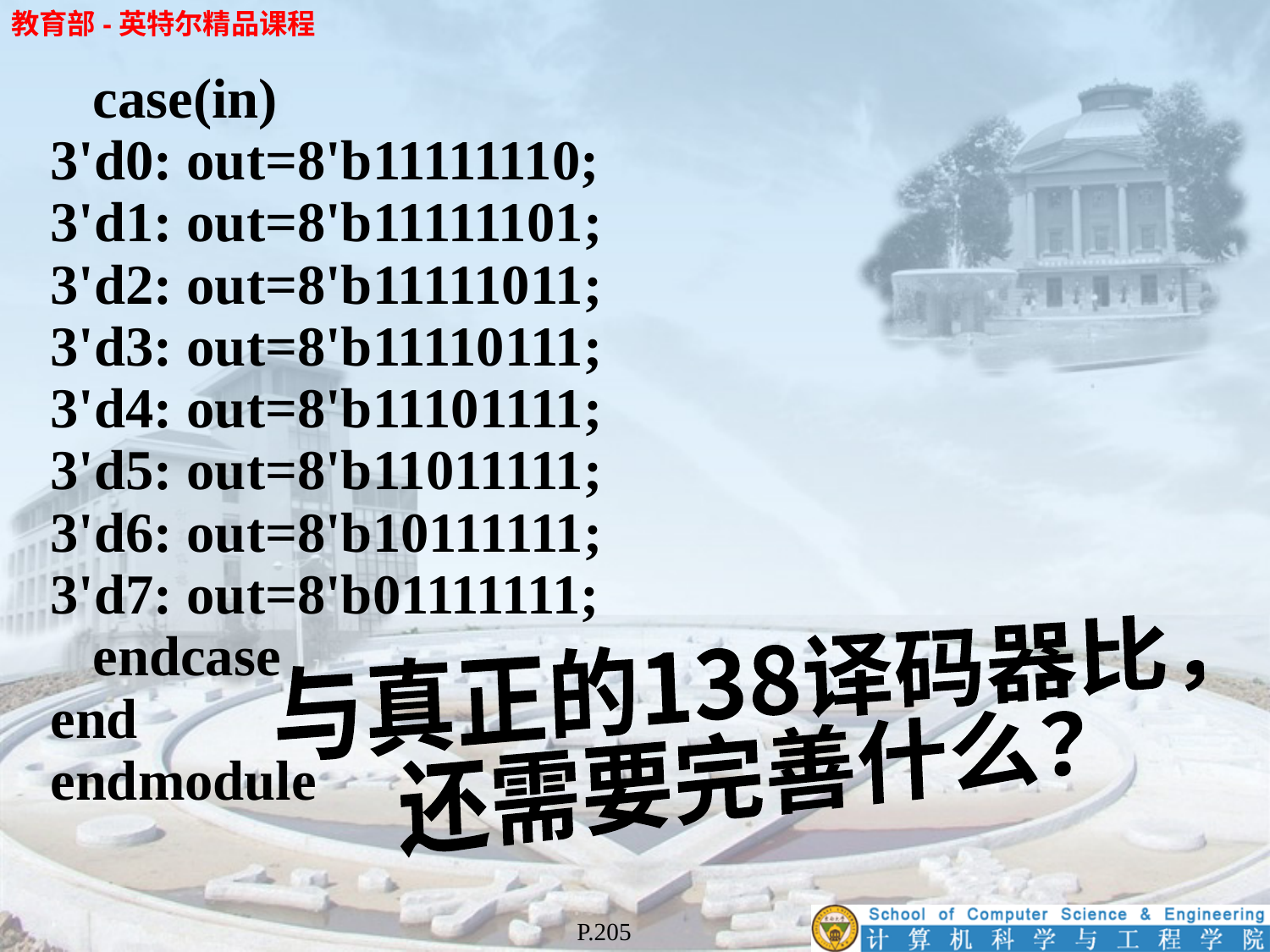

case(in)
3'd0: out=8'b11111110;
3'd1: out=8'b11111101;
3'd2: out=8'b11111011;
3'd3: out=8'b11110111;
3'd4: out=8'b11101111;
3'd5: out=8'b11011111;
3'd6: out=8'b10111111;
3'd7: out=8'b01111111;
   endcase
end
endmodule
与真正的138译码器比，
还需要完善什么？
P.205